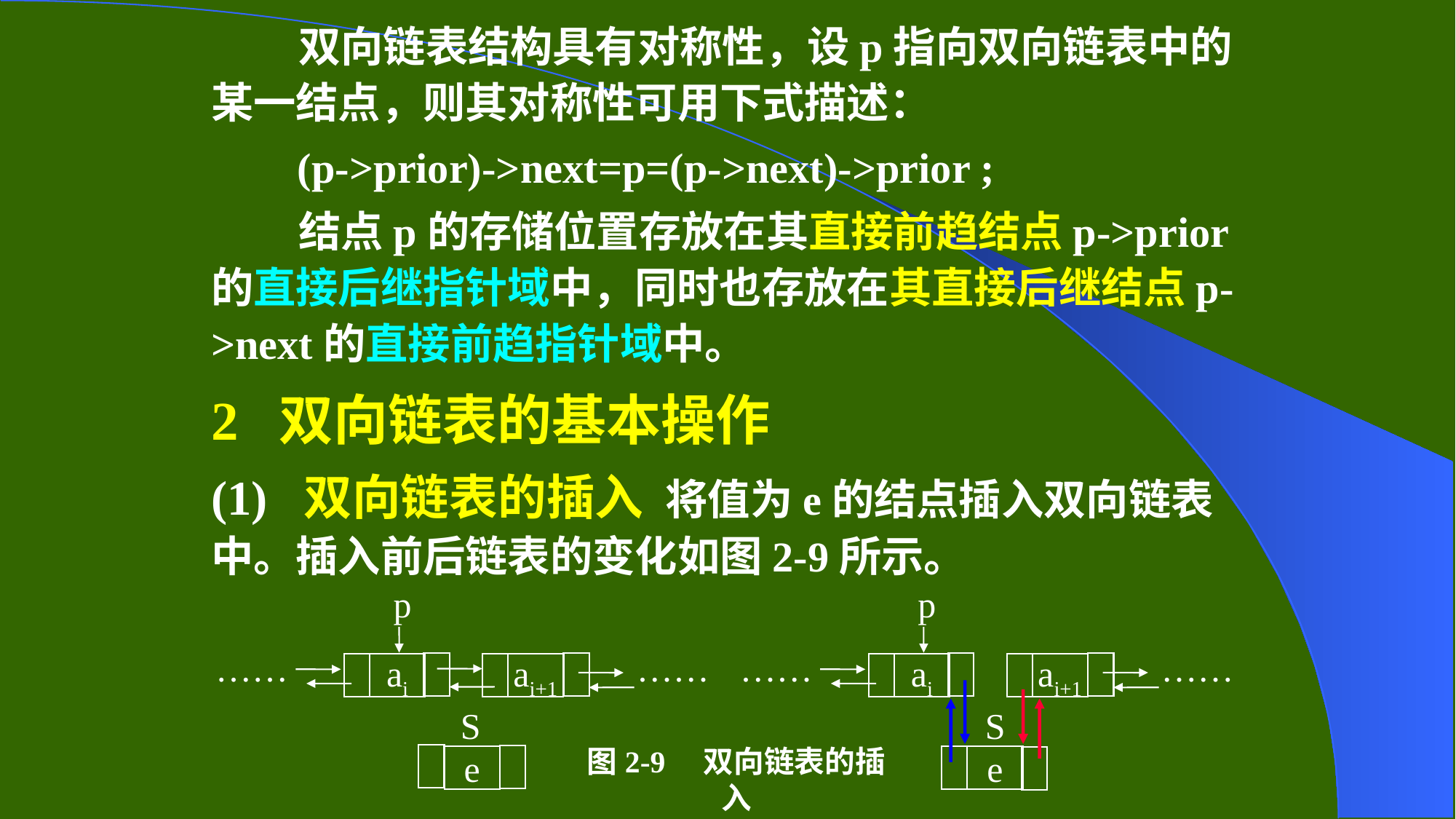

# 双向链表结构具有对称性，设p指向双向链表中的某一结点，则其对称性可用下式描述：
(p->prior)->next=p=(p->next)->prior ;
        结点p的存储位置存放在其直接前趋结点p->prior的直接后继指针域中，同时也存放在其直接后继结点p->next的直接前趋指针域中。
2  双向链表的基本操作
(1)  双向链表的插入  将值为e的结点插入双向链表中。插入前后链表的变化如图2-9所示。
p

……
……

ai

ai+1

S

e
p

……
……

ai

ai+1

S

e

图2-9    双向链表的插入